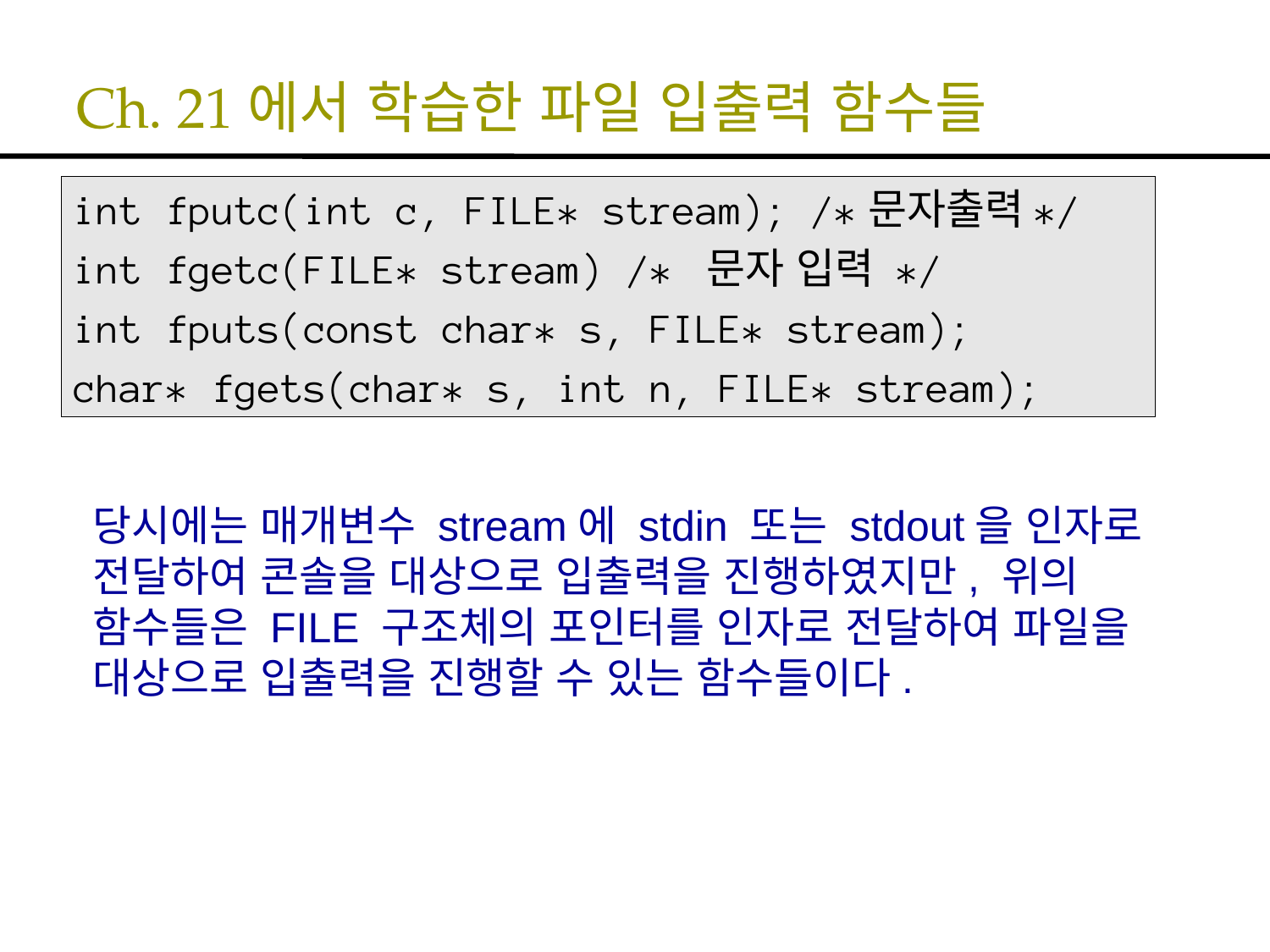

# Ch. 21에서 학습한 파일 입출력 함수들
int fputc(int c, FILE* stream); /*문자출력*/
int fgetc(FILE* stream) /* 문자 입력 */
int fputs(const char* s, FILE* stream);
char* fgets(char* s, int n, FILE* stream);

당시에는 매개변수 stream에 stdin 또는 stdout을 인자로 전달하여 콘솔을 대상으로 입출력을 진행하였지만, 위의 함수들은 FILE 구조체의 포인터를 인자로 전달하여 파일을 대상으로 입출력을 진행할 수 있는 함수들이다.